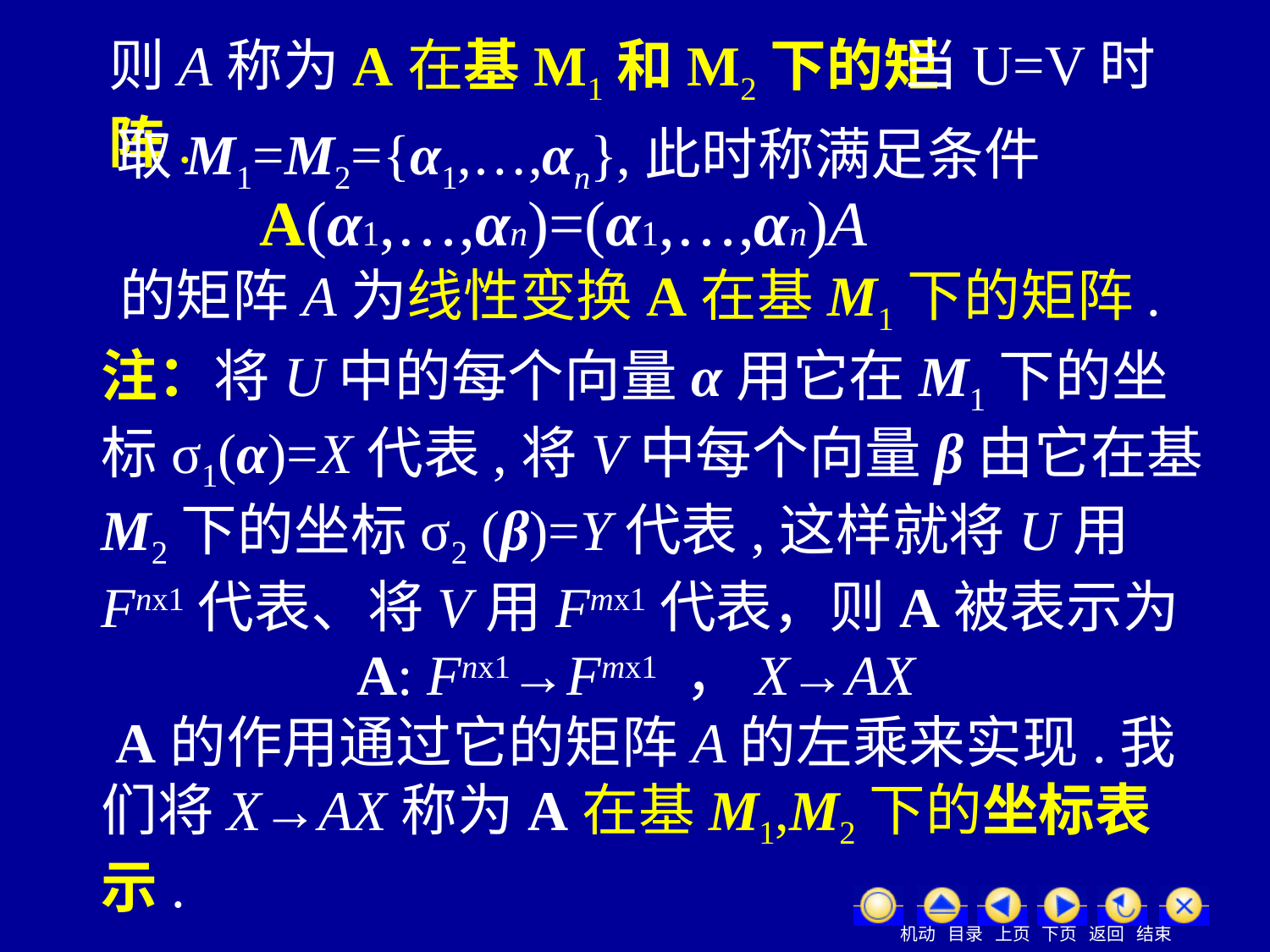

当U=V时
则A称为A在基M1和M2下的矩阵.
取M1=M2={α1,…,αn},此时称满足条件
 A(α1,…,αn)=(α1,…,αn)A
的矩阵A为线性变换A在基M1下的矩阵.
注：将U中的每个向量α用它在M1下的坐标σ1(α)=X代表,将V中每个向量β由它在基M2下的坐标σ2 (β)=Y代表,这样就将U用Fnx1代表、将V用Fmx1代表，则A被表示为
                  A: Fnx1→Fmx1 ，X→AX
 A的作用通过它的矩阵A的左乘来实现.我们将X→AX称为A在基M1,M2下的坐标表示.